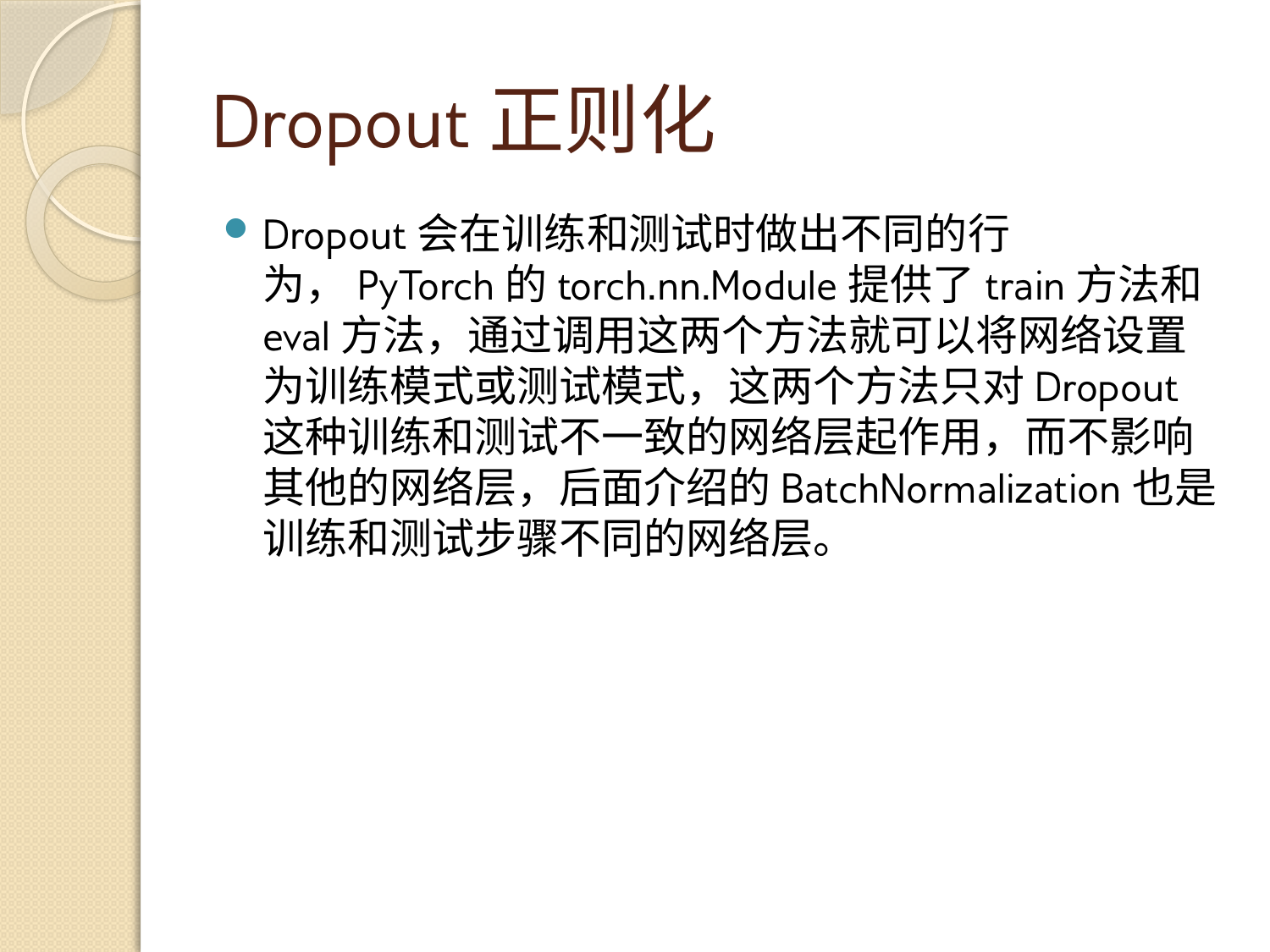

# Dropout正则化
Dropout会在训练和测试时做出不同的行为，PyTorch的torch.nn.Module提供了train方法和eval方法，通过调用这两个方法就可以将网络设置为训练模式或测试模式，这两个方法只对Dropout这种训练和测试不一致的网络层起作用，而不影响其他的网络层，后面介绍的BatchNormalization也是训练和测试步骤不同的网络层。